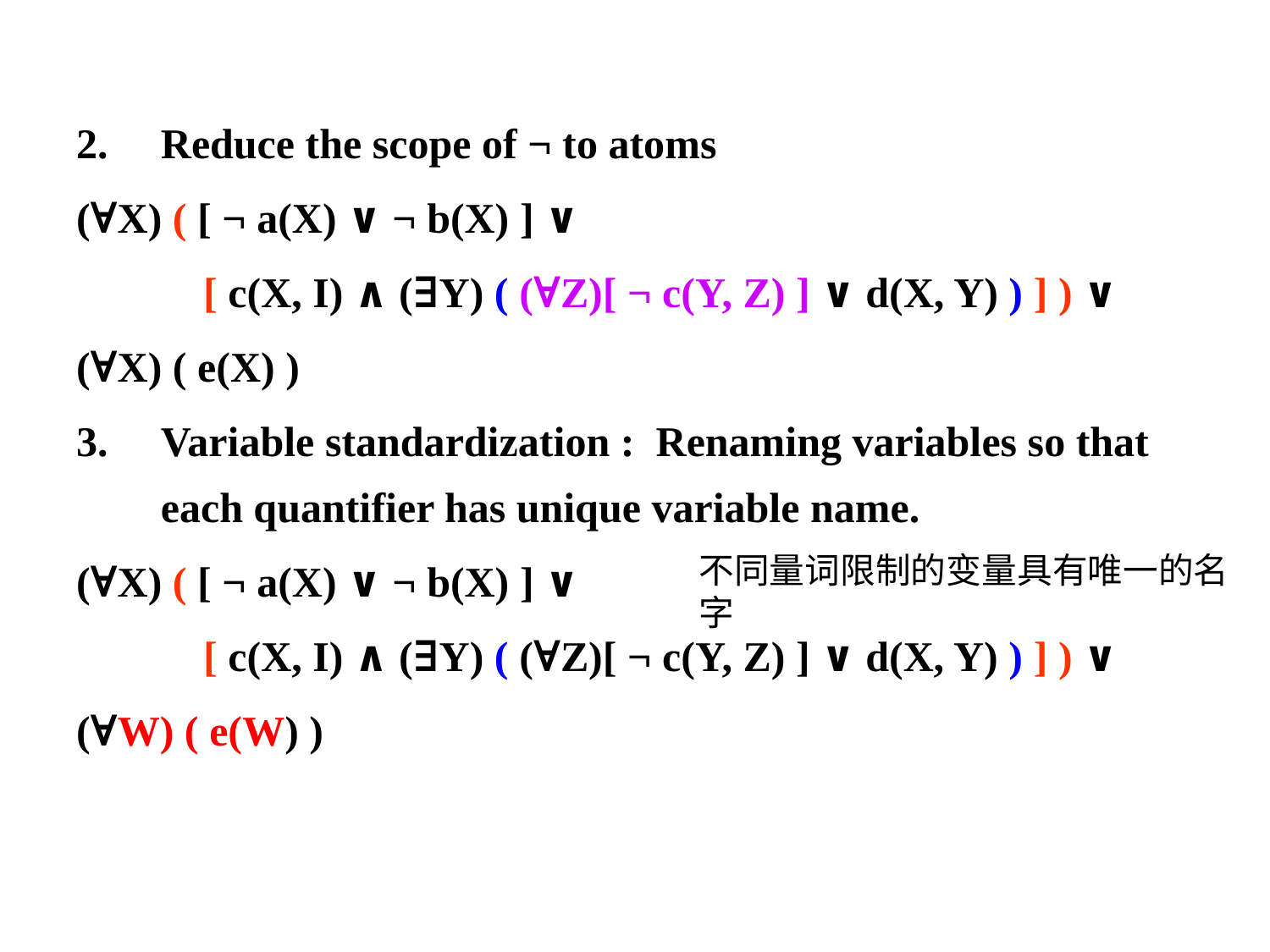

Reduce the scope of ¬ to atoms
(∀X) ( [ ¬ a(X) ∨ ¬ b(X) ] ∨
            [ c(X, I) ∧ (∃Y) ( (∀Z)[ ¬ c(Y, Z) ] ∨ d(X, Y) ) ] ) ∨
(∀X) ( e(X) )
Variable standardization :  Renaming variables so that each quantifier has unique variable name.
(∀X) ( [ ¬ a(X) ∨ ¬ b(X) ] ∨
            [ c(X, I) ∧ (∃Y) ( (∀Z)[ ¬ c(Y, Z) ] ∨ d(X, Y) ) ] ) ∨
(∀W) ( e(W) )
不同量词限制的变量具有唯一的名字